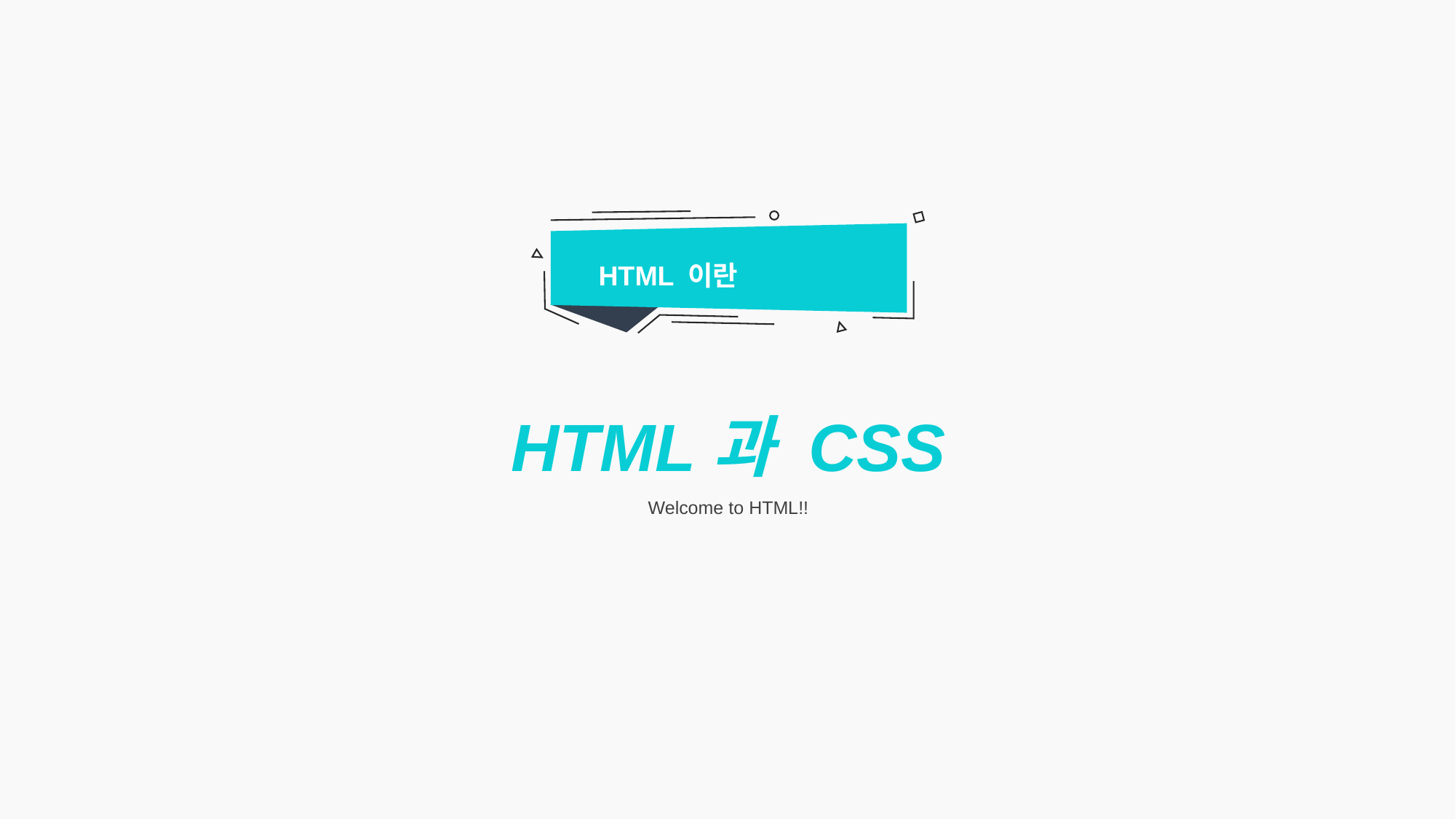

HTML 이란
HTML과 CSS
Welcome to HTML!!